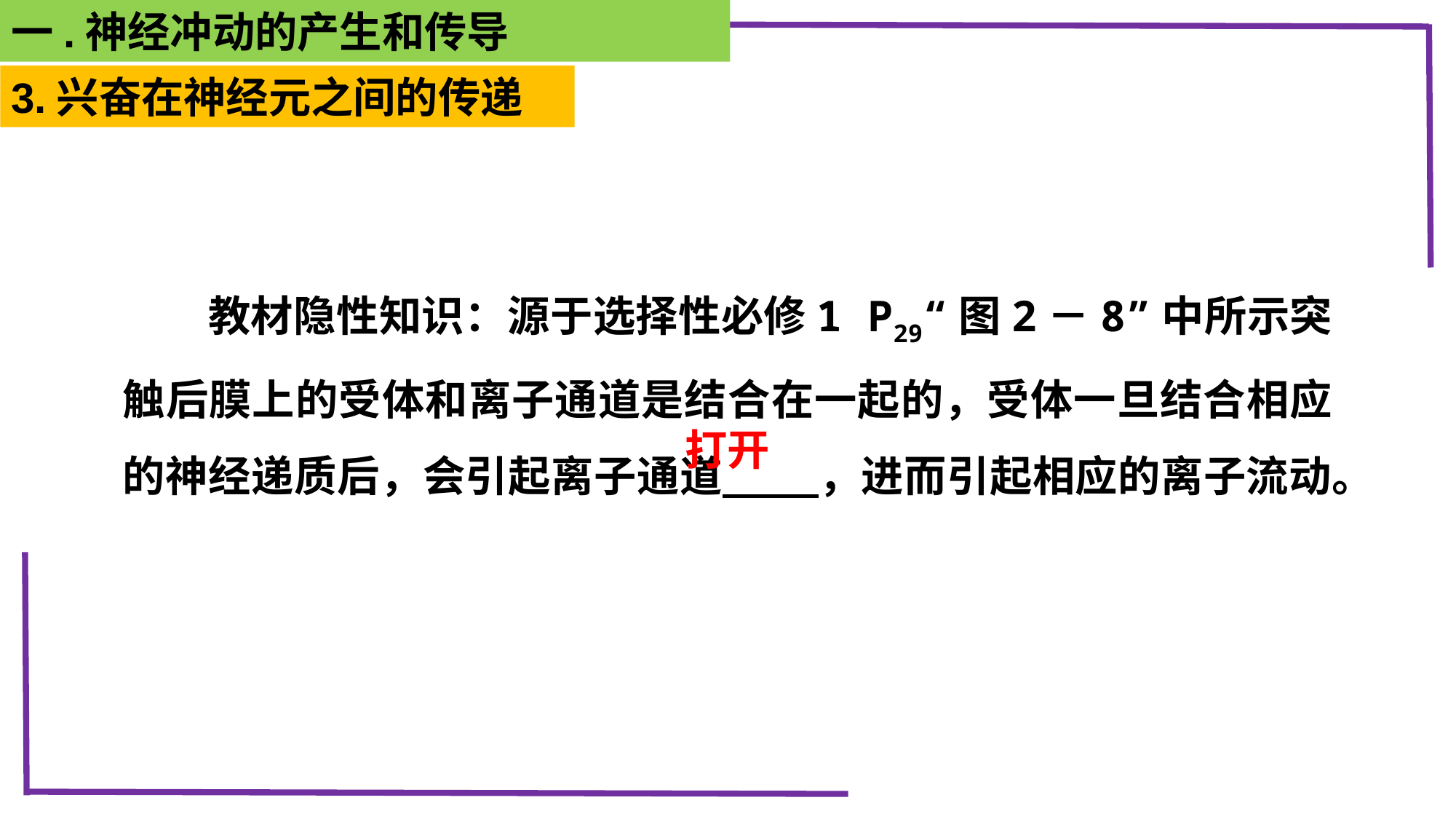

一.神经冲动的产生和传导
新课引入
3.兴奋在神经元之间的传递
　　教材隐性知识：源于选择性必修1 P29“图2－8”中所示突触后膜上的受体和离子通道是结合在一起的，受体一旦结合相应的神经递质后，会引起离子通道　　 ，进而引起相应的离子流动。
打开